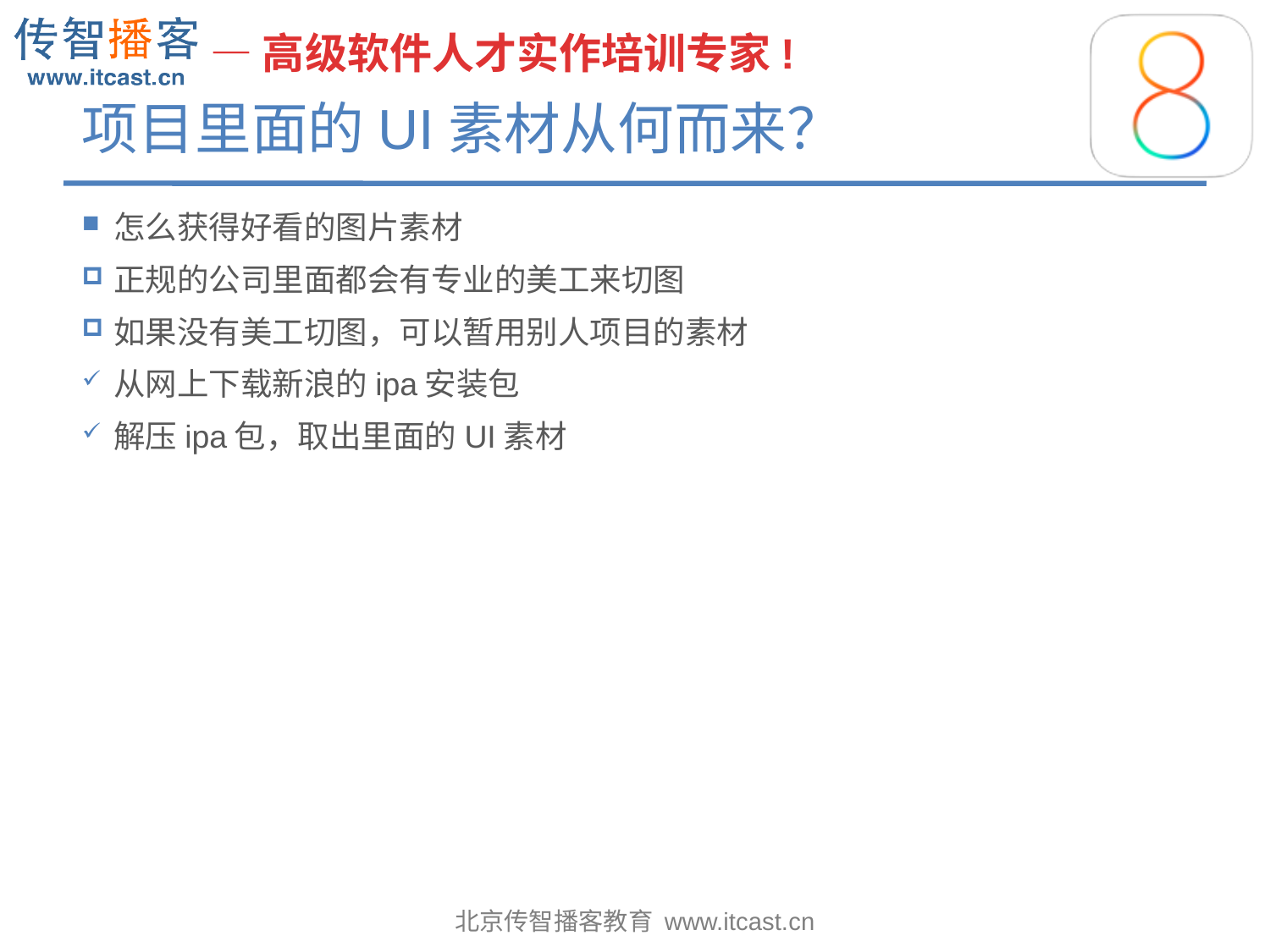

# 项目里面的UI素材从何而来？
怎么获得好看的图片素材
正规的公司里面都会有专业的美工来切图
如果没有美工切图，可以暂用别人项目的素材
从网上下载新浪的ipa安装包
解压ipa包，取出里面的UI素材